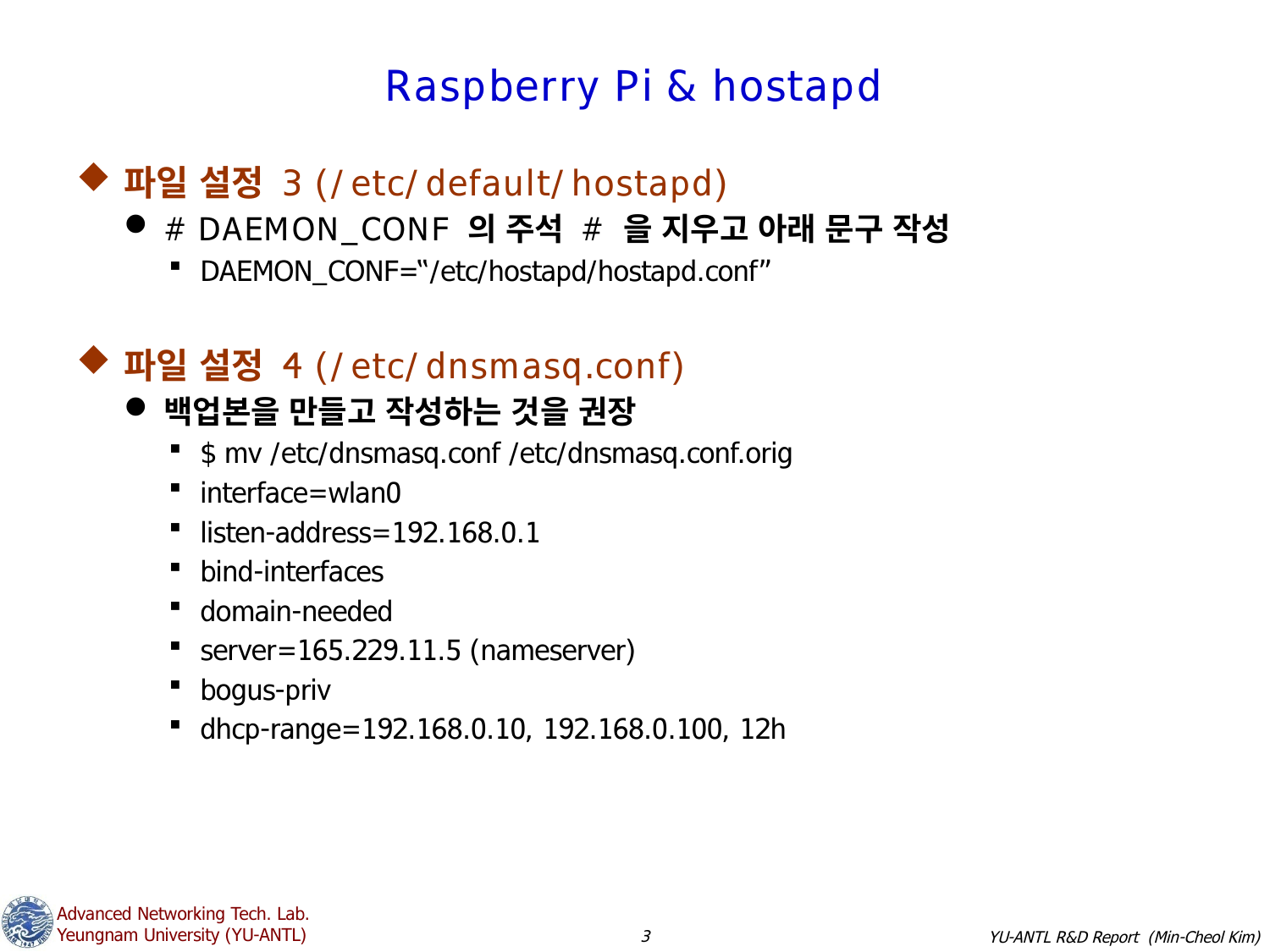

# Raspberry Pi & hostapd
파일 설정 3 (/etc/default/hostapd)
# DAEMON_CONF 의 주석 # 을 지우고 아래 문구 작성
DAEMON_CONF=“/etc/hostapd/hostapd.conf”

파일 설정 4 (/etc/dnsmasq.conf)
백업본을 만들고 작성하는 것을 권장
$ mv /etc/dnsmasq.conf /etc/dnsmasq.conf.orig
interface=wlan0
listen-address=192.168.0.1
bind-interfaces
domain-needed
server=165.229.11.5 (nameserver)
bogus-priv
dhcp-range=192.168.0.10, 192.168.0.100, 12h